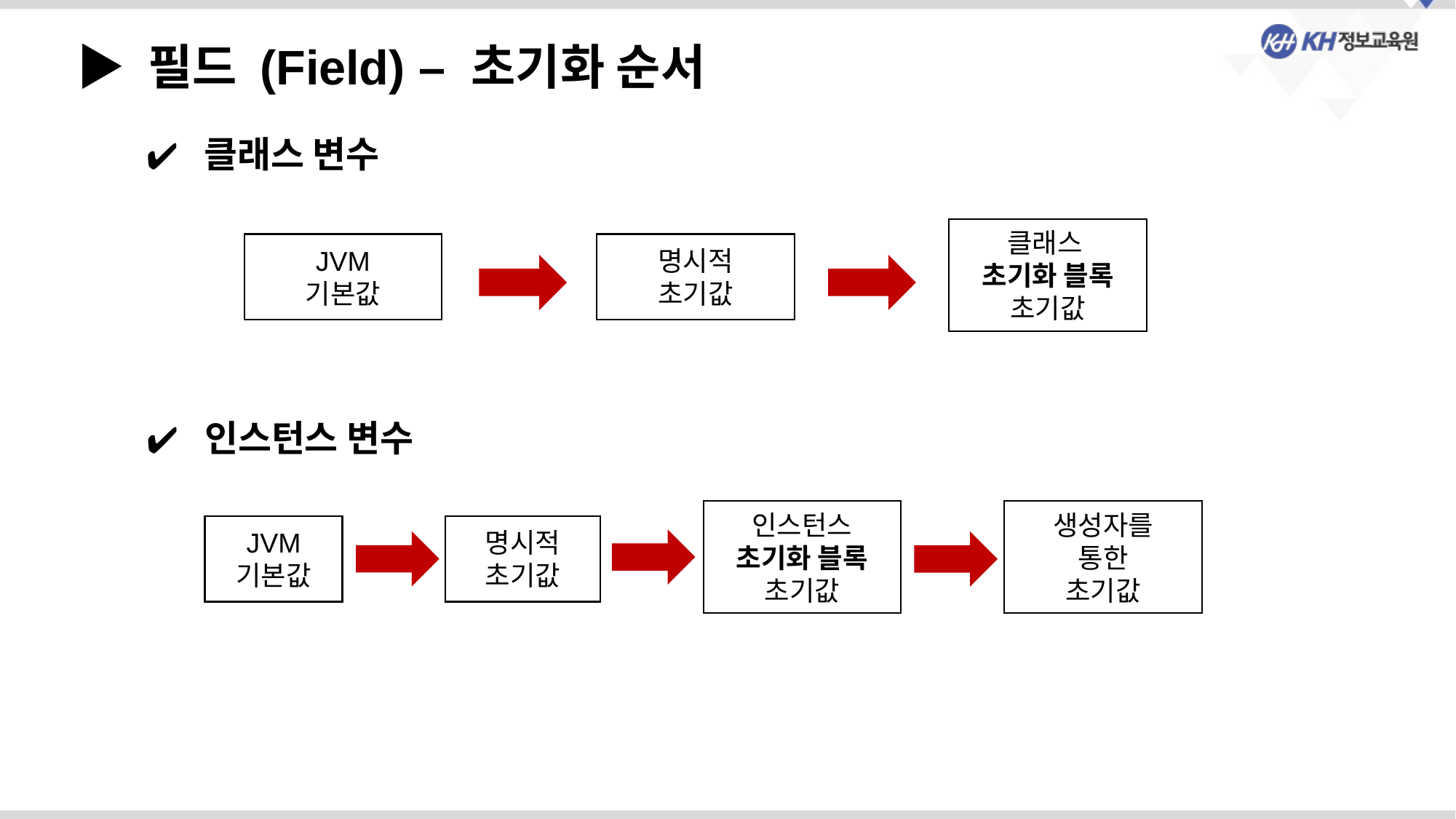

▶ 필드 (Field) – 초기화 순서
 클래스 변수
클래스
초기화 블록 초기값
JVM
기본값
명시적
초기값

 인스턴스 변수
인스턴스
초기화 블록 초기값
생성자를
통한
초기값
JVM
기본값
명시적
초기값